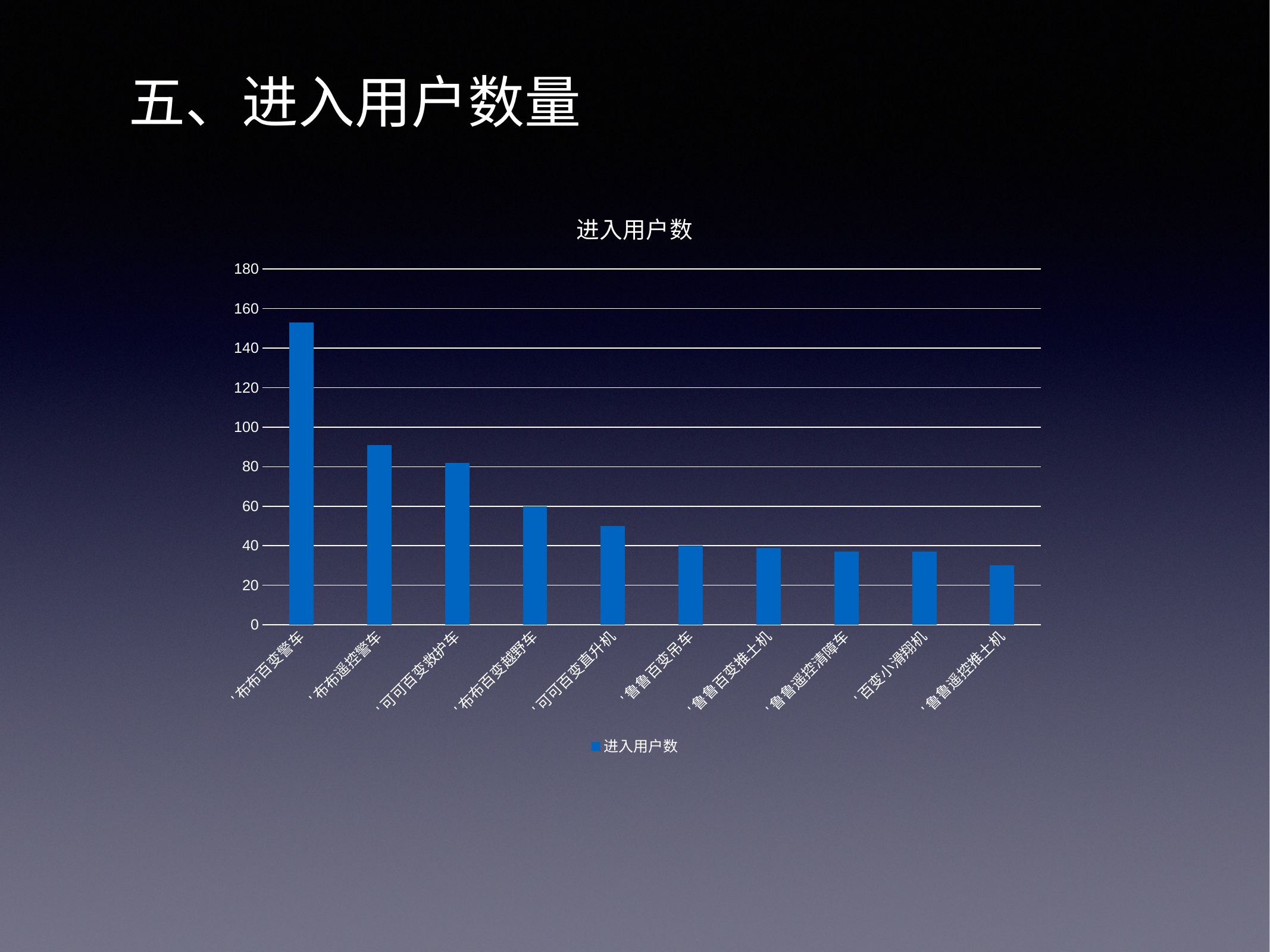

五、进入用户数量

### Chart:

| Category | 进入用户数 |
|---|---|
| '布布百变警车 | 153.0 |
| '布布遥控警车 | 91.0 |
| '可可百变救护车 | 82.0 |
| '布布百变越野车 | 60.0 |
| '可可百变直升机 | 50.0 |
| '鲁鲁百变吊车 | 40.0 |
| '鲁鲁百变推土机 | 39.0 |
| '鲁鲁遥控清障车 | 37.0 |
| '百变小滑翔机 | 37.0 |
| '鲁鲁遥控推土机 | 30.0 |